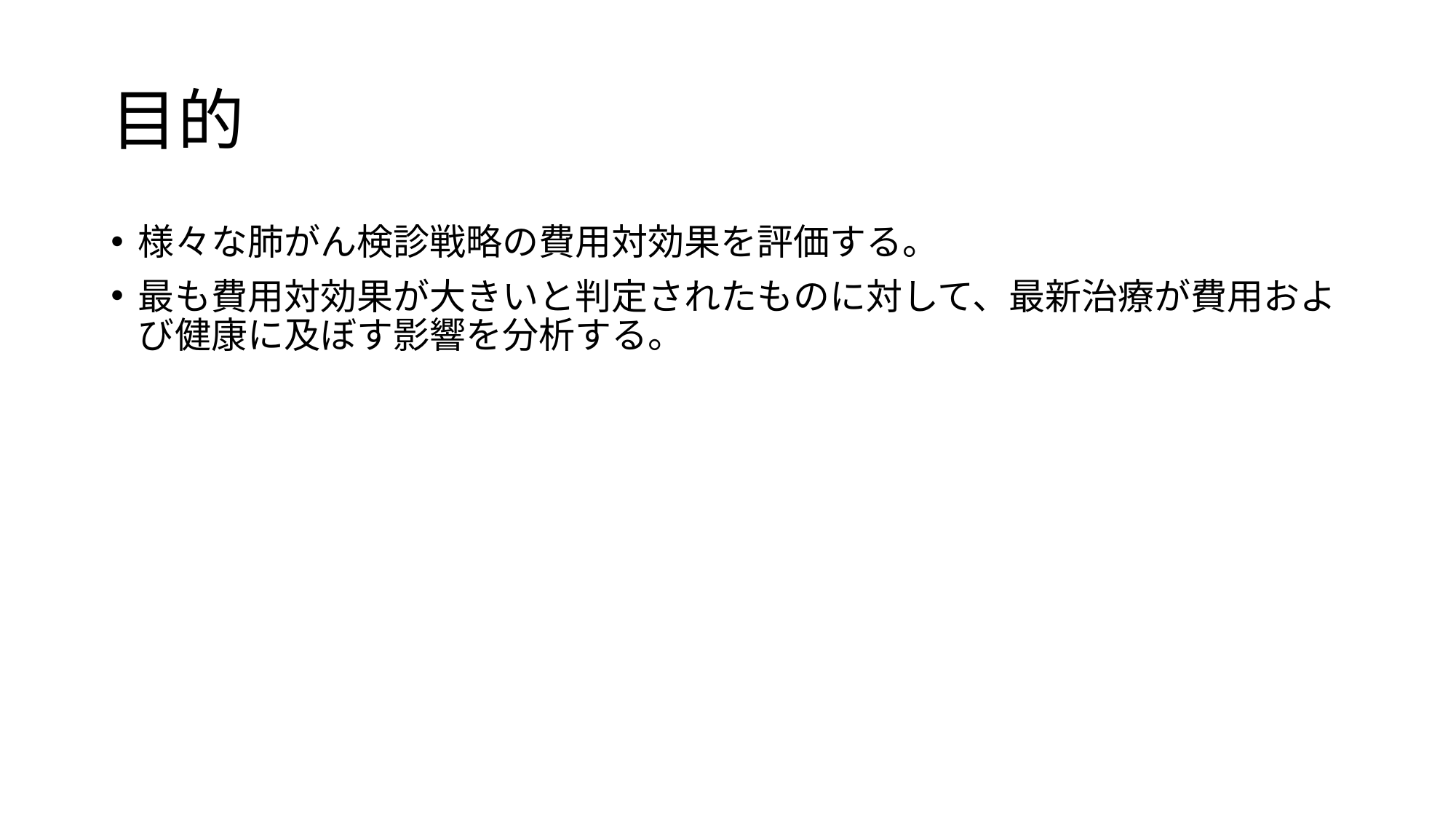

# 目的
様々な肺がん検診戦略の費用対効果を評価する。
最も費用対効果が大きいと判定されたものに対して、最新治療が費用および健康に及ぼす影響を分析する。